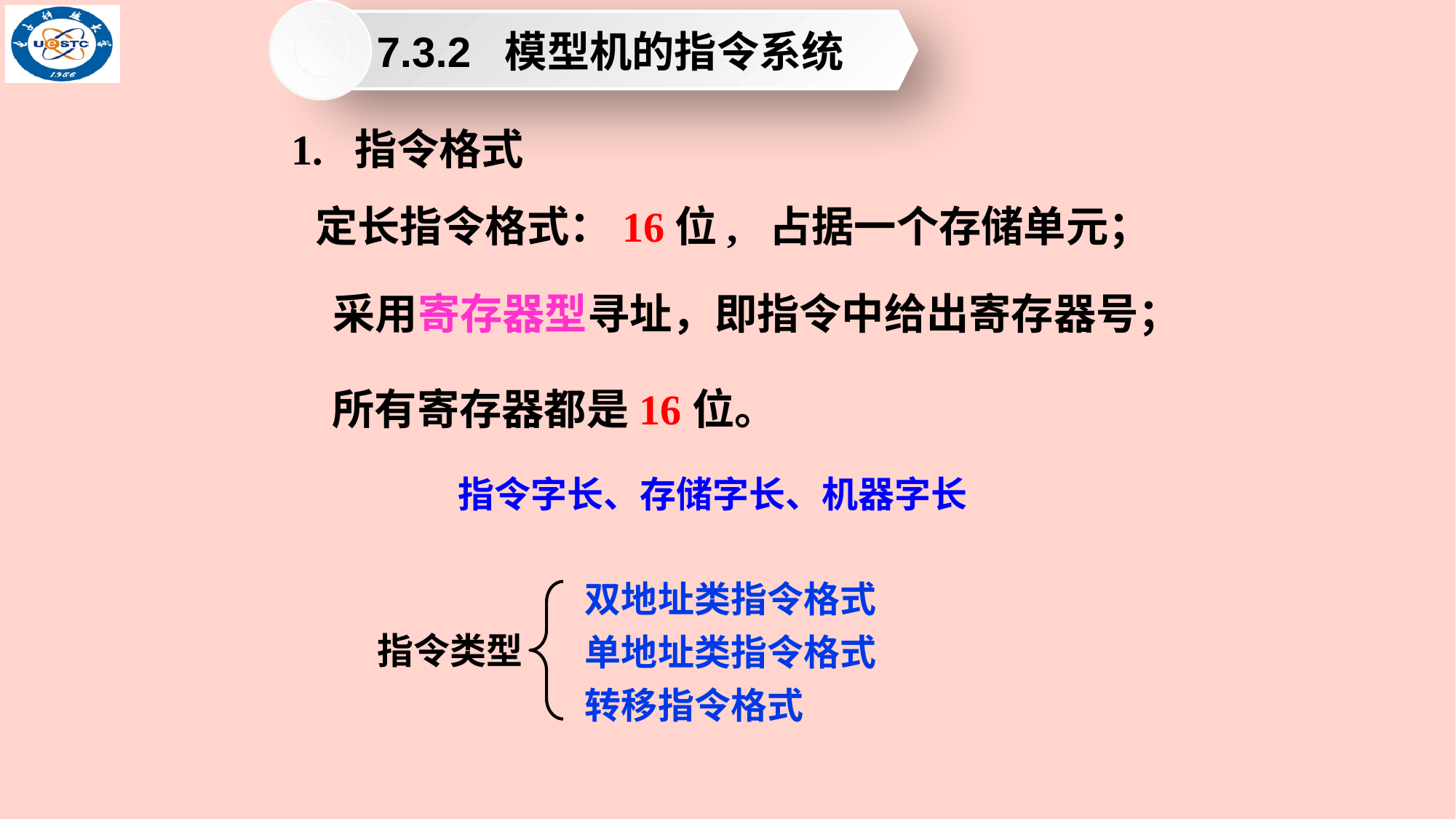

7.3.2  模型机的指令系统

1.  指令格式
定长指令格式：16位,  占据一个存储单元；
采用寄存器型寻址，即指令中给出寄存器号；
所有寄存器都是16位。
指令字长、存储字长、机器字长
双地址类指令格式
单地址类指令格式
转移指令格式

指令类型